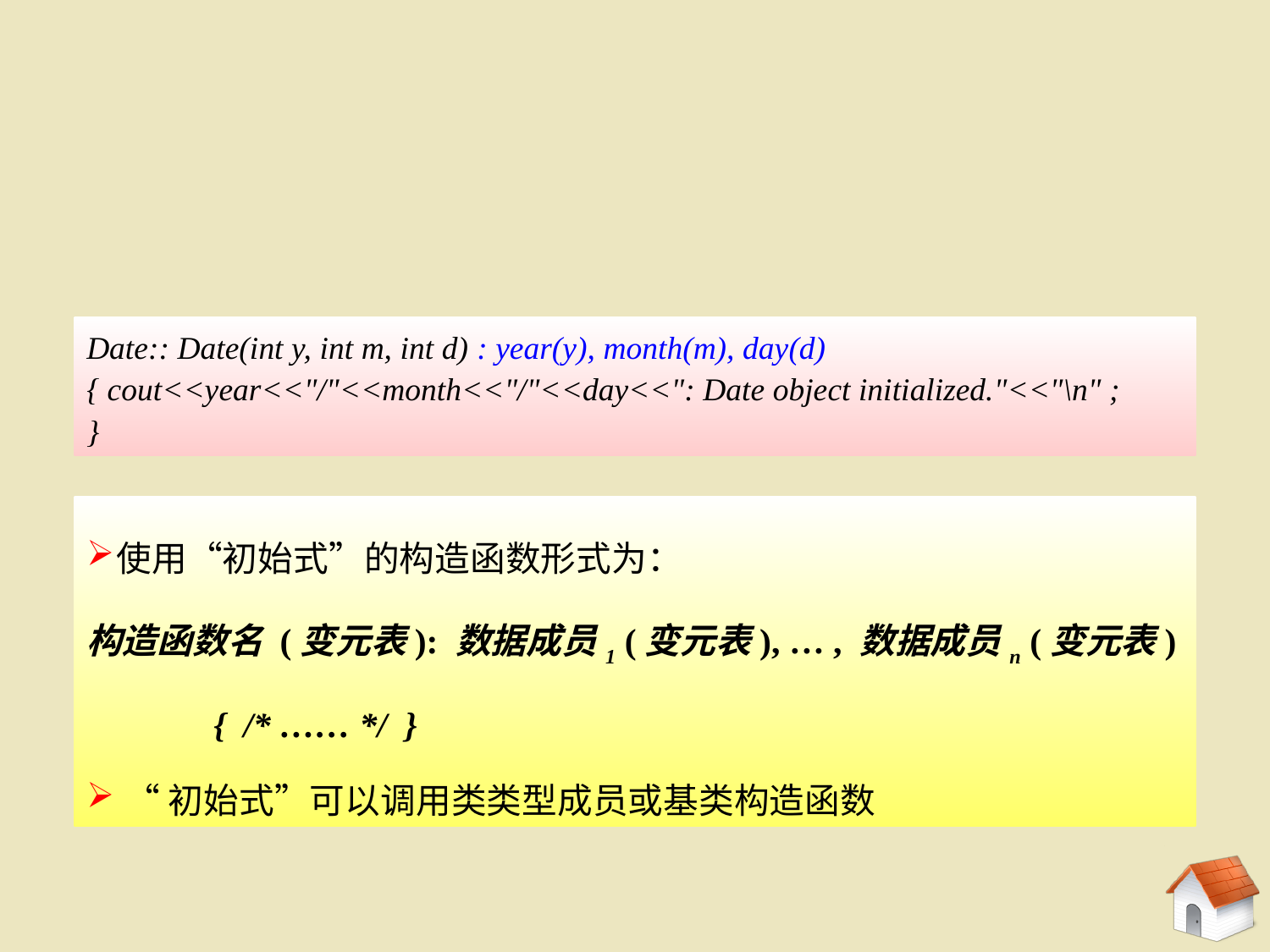

# 6.2.2  带参数的构造函数
Date:: Date(int y, int m, int d) : year(y), month(m), day(d)
{ cout<<year<<"/"<<month<<"/"<<day<<": Date object initialized."<<"\n" ;
}
使用“初始式”的构造函数形式为：
构造函数名 (变元表): 数据成员1 (变元表), … , 数据成员n (变元表)
	{  /* …… */  }
 “初始式”可以调用类类型成员或基类构造函数